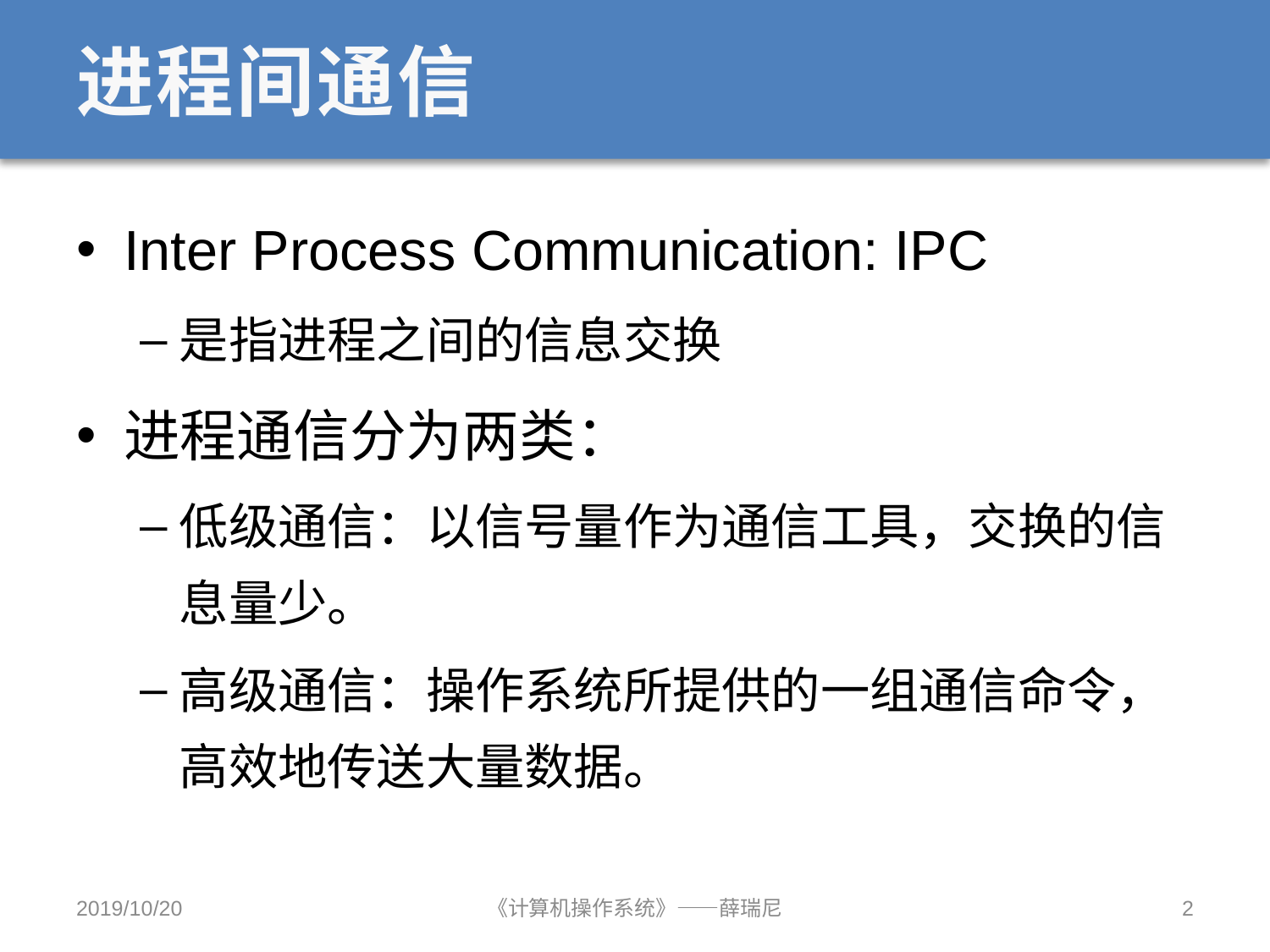

# 进程间通信
Inter Process Communication: IPC
是指进程之间的信息交换
进程通信分为两类：
低级通信：以信号量作为通信工具，交换的信息量少。
高级通信：操作系统所提供的一组通信命令，高效地传送大量数据。

2019/10/20
《计算机操作系统》——薛瑞尼
2